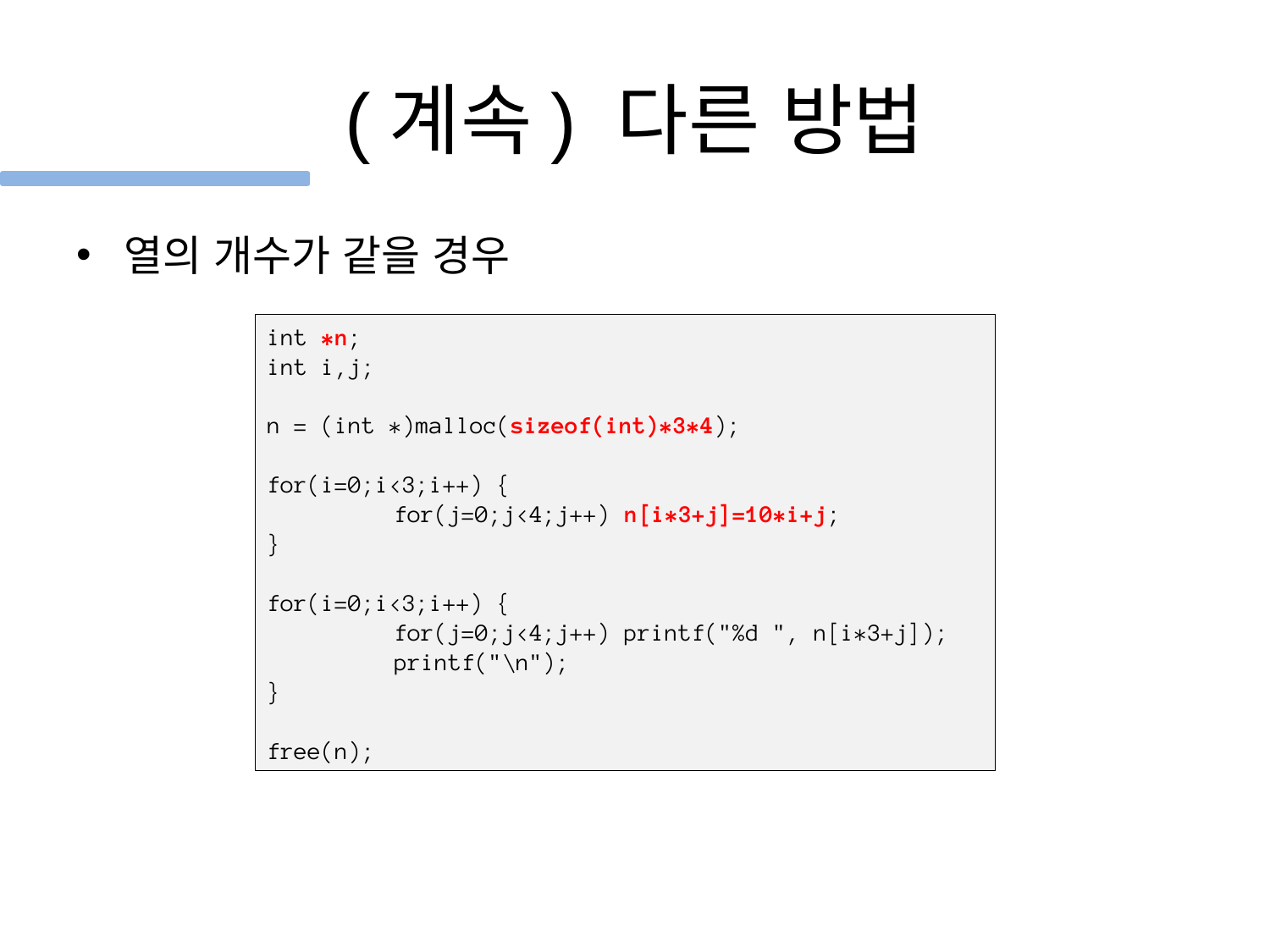

# (계속) 다른 방법

열의 개수가 같을 경우
int *n;
int i,j;

n = (int *)malloc(sizeof(int)*3*4);

for(i=0;i<3;i++) {
	for(j=0;j<4;j++) n[i*3+j]=10*i+j;
}

for(i=0;i<3;i++) {
	for(j=0;j<4;j++) printf("%d ", n[i*3+j]);
	printf("\n");
}

free(n);